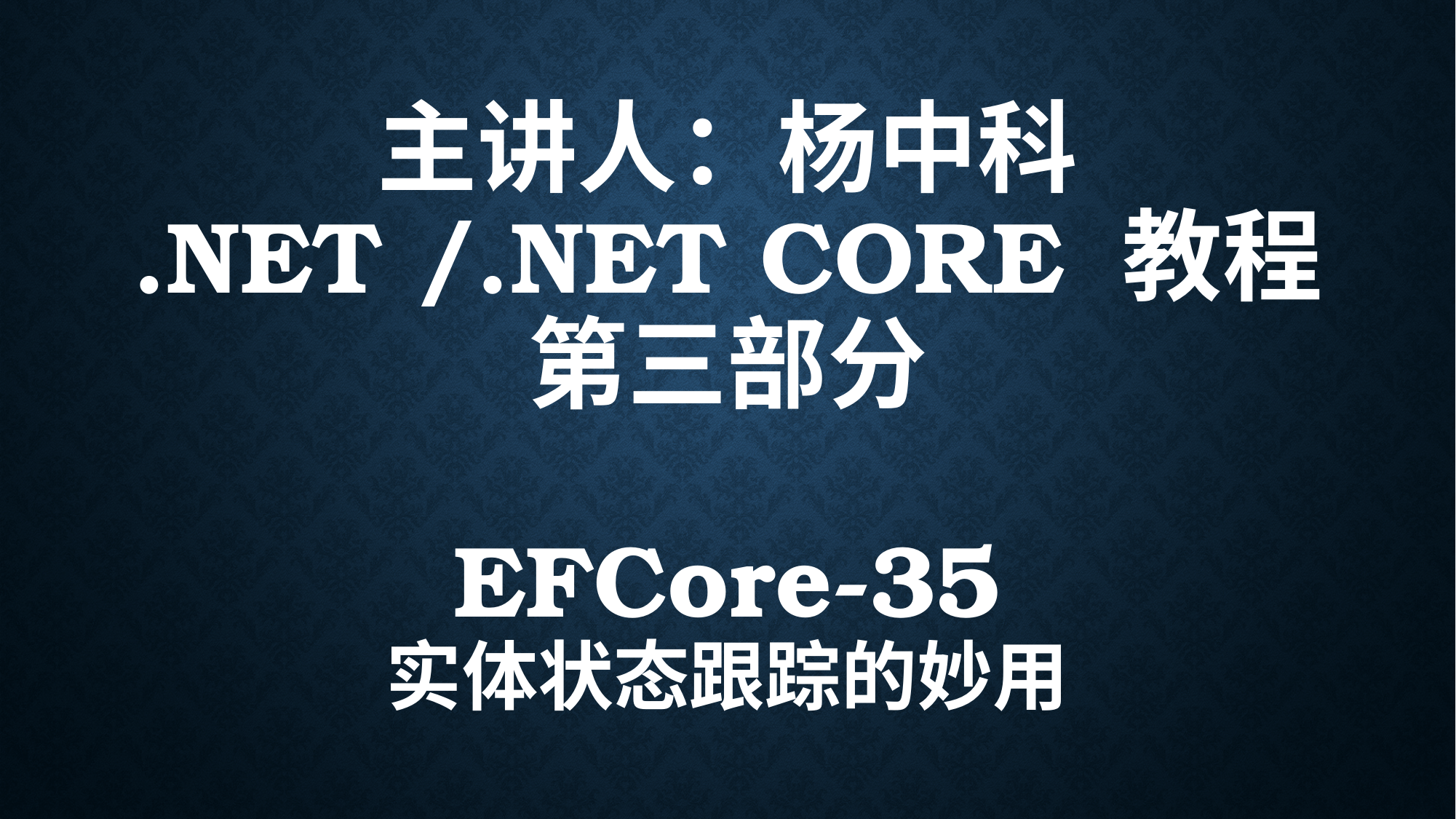

# 主讲人：杨中科 .NET /.NET Core 教程 第三部分 EFCore-35 实体状态跟踪的妙用